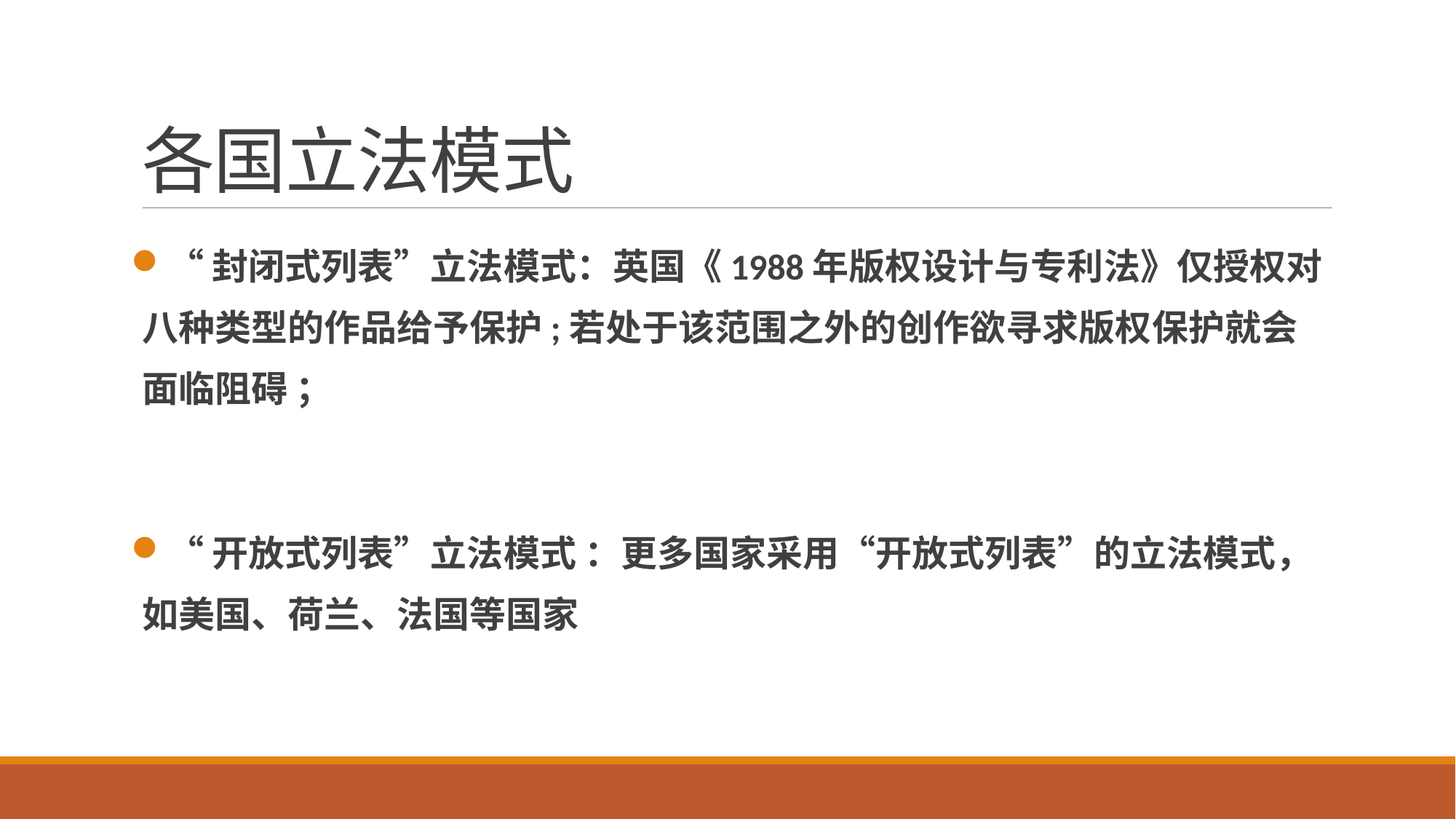

# 各国立法模式
“封闭式列表”立法模式：英国《1988年版权设计与专利法》仅授权对八种类型的作品给予保护;若处于该范围之外的创作欲寻求版权保护就会面临阻碍 ；

“开放式列表”立法模式 ：更多国家采用“开放式列表”的立法模式，如美国、荷兰、法国等国家